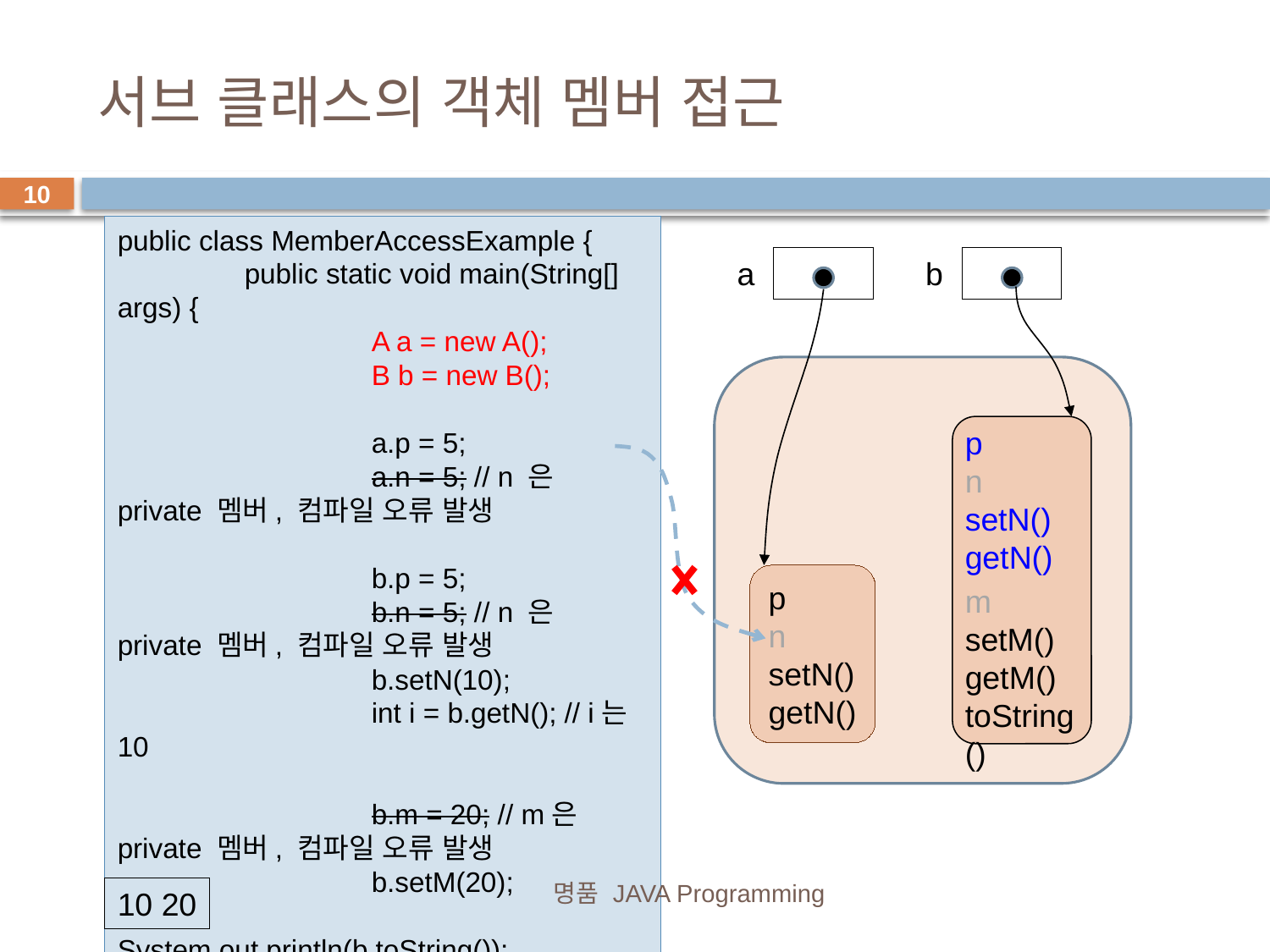

# 서브 클래스의 객체 멤버 접근
10
public class MemberAccessExample {
	public static void main(String[] args) {
		A a = new A();
		B b = new B();

		a.p = 5;
		a.n = 5; // n 은 private 멤버, 컴파일 오류 발생

		b.p = 5;
		b.n = 5; // n 은 private 멤버, 컴파일 오류 발생
		b.setN(10);
		int i = b.getN(); // i는 10

		b.m = 20; // m은 private 멤버, 컴파일 오류 발생
		b.setM(20);
		System.out.println(b.toString());
		// 화면에 10 20이 출력됨
	}
}
a

b

p
n
setN()
getN()

p
n
setN()
getN()
m
setM()
getM()
toString()
명품 JAVA Programming
10 20